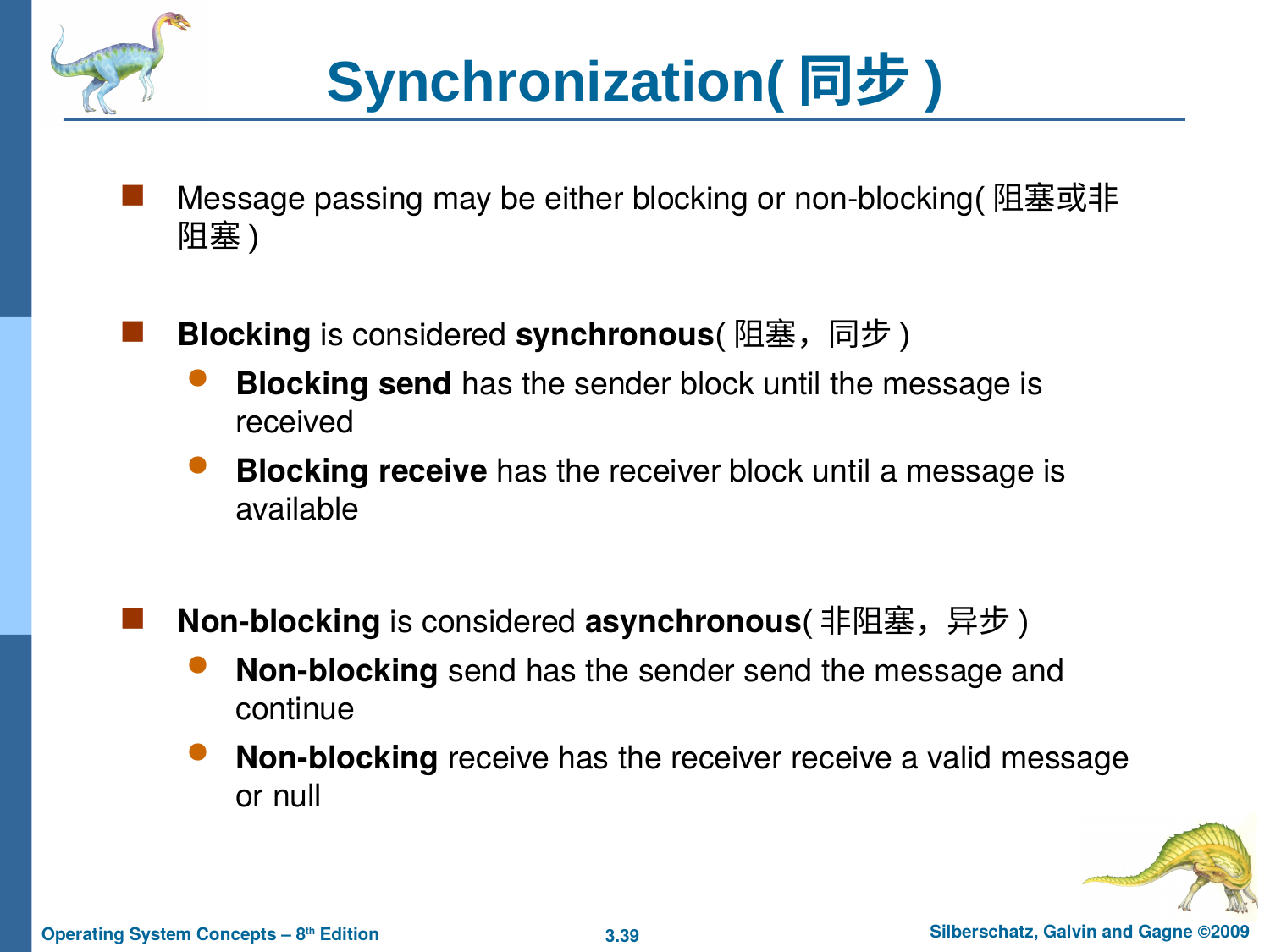

# Synchronization(同步)
Message passing may be either blocking or non-blocking(阻塞或非阻塞)

Blocking is considered synchronous(阻塞，同步)
Blocking send has the sender block until the message is received
Blocking receive has the receiver block until a message is available

Non-blocking is considered asynchronous(非阻塞，异步)
Non-blocking send has the sender send the message and continue
Non-blocking receive has the receiver receive a valid message or null